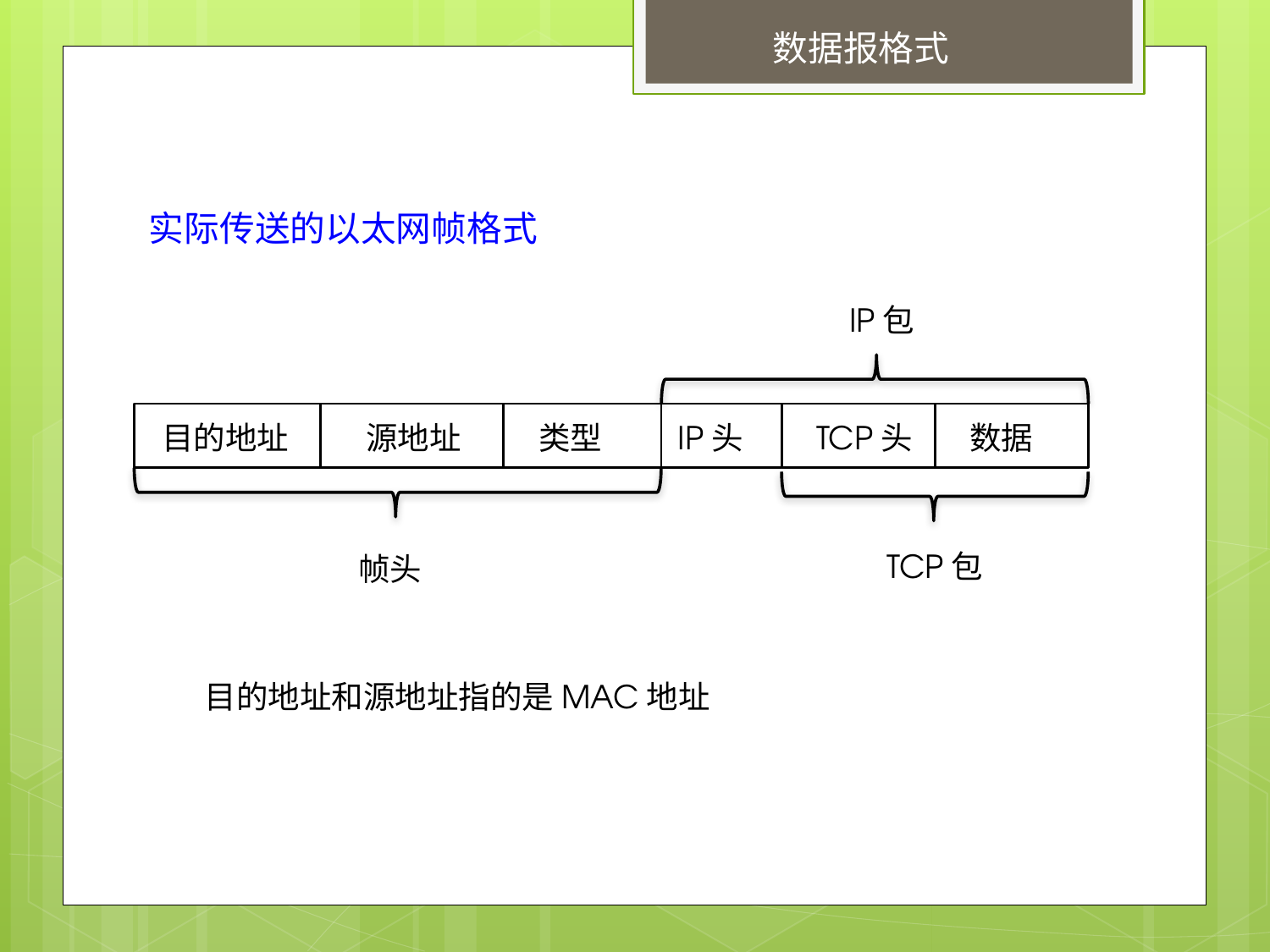

数据报格式

实际传送的以太网帧格式

IP包

目的地址

源地址

类型

IP头

TCP头

数据
TCP包
帧头
目的地址和源地址指的是MAC地址